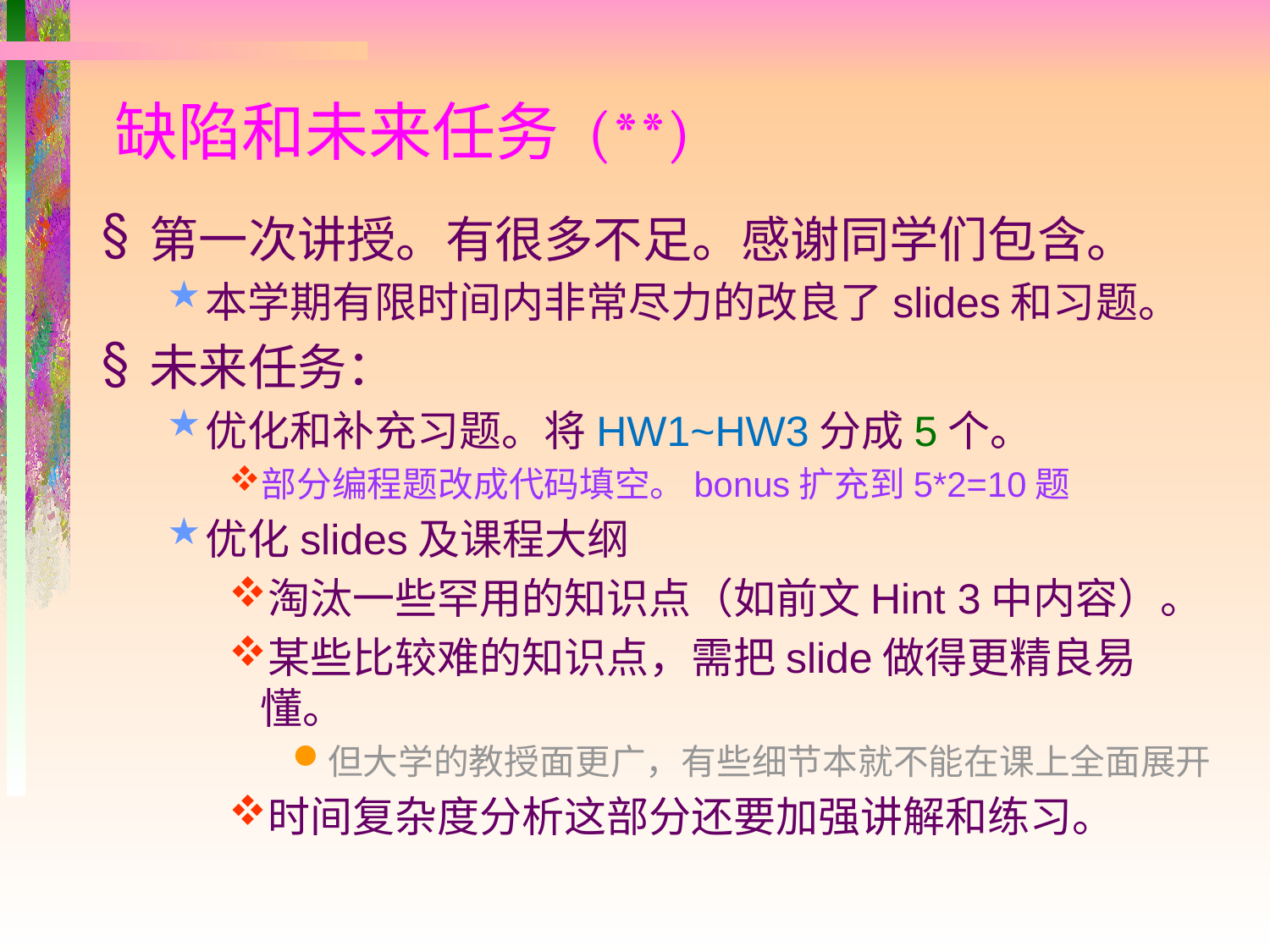

# 缺陷和未来任务 (**)
第一次讲授。有很多不足。感谢同学们包含。
本学期有限时间内非常尽力的改良了slides和习题。
未来任务：
优化和补充习题。将HW1~HW3分成5个。
部分编程题改成代码填空。bonus扩充到5*2=10题
优化slides及课程大纲
淘汰一些罕用的知识点（如前文Hint 3中内容）。
某些比较难的知识点，需把slide做得更精良易懂。
但大学的教授面更广，有些细节本就不能在课上全面展开
时间复杂度分析这部分还要加强讲解和练习。